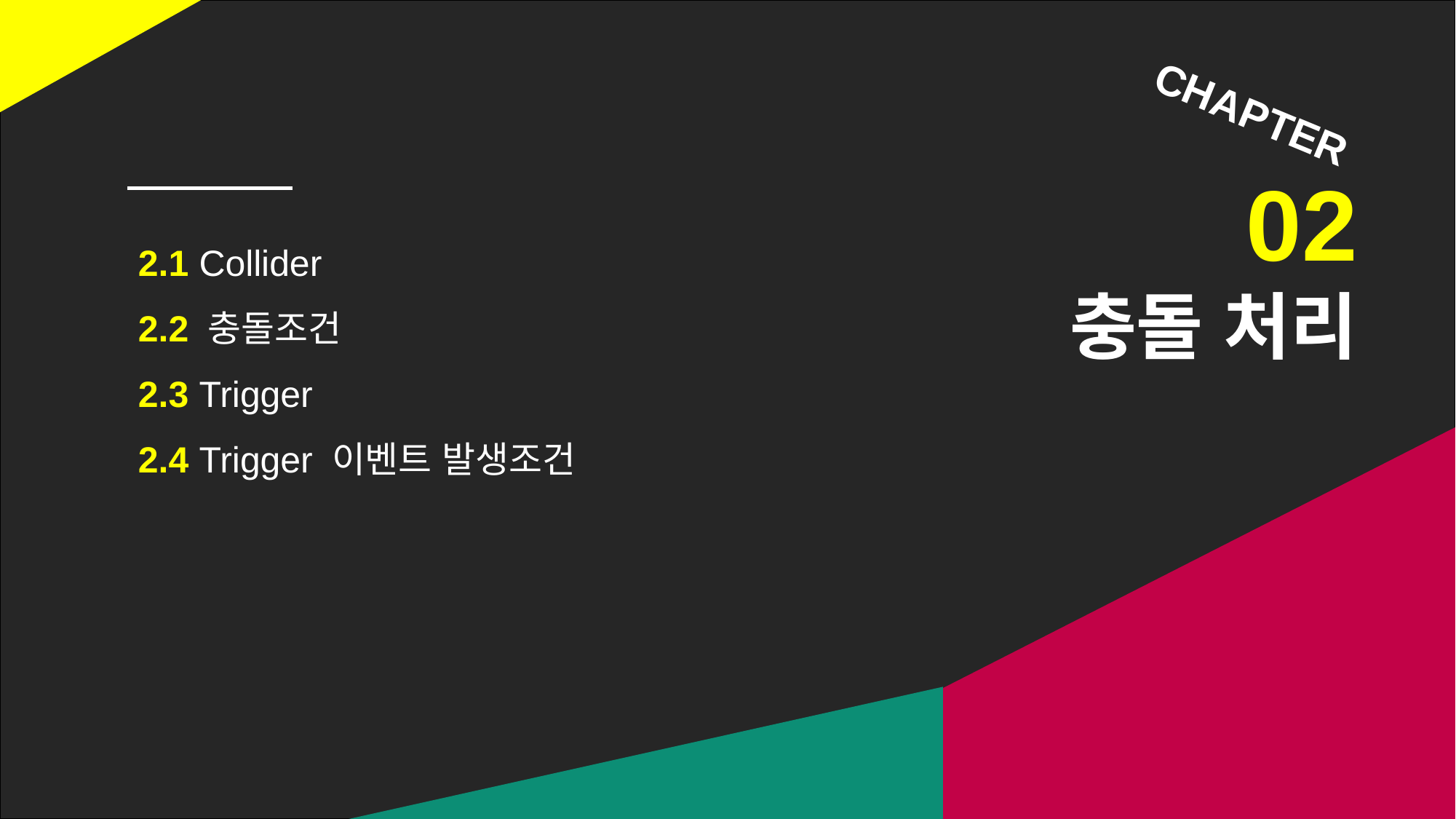

CHAPTER
02
충돌 처리
2.1 Collider
2.2 충돌조건
2.3 Trigger
2.4 Trigger 이벤트 발생조건